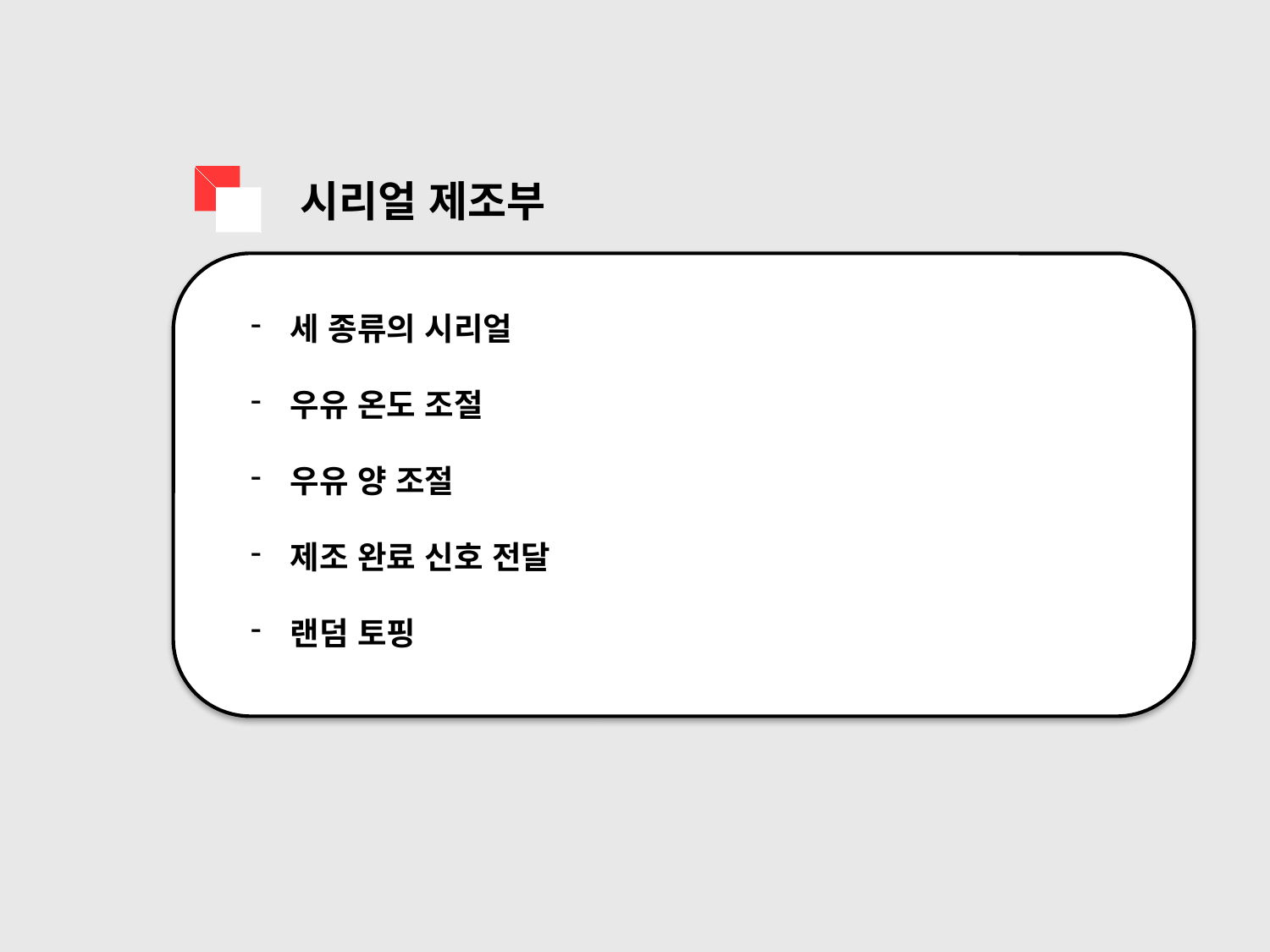

시리얼 제조부

세 종류의 시리얼

우유 온도 조절

우유 양 조절

제조 완료 신호 전달

랜덤 토핑